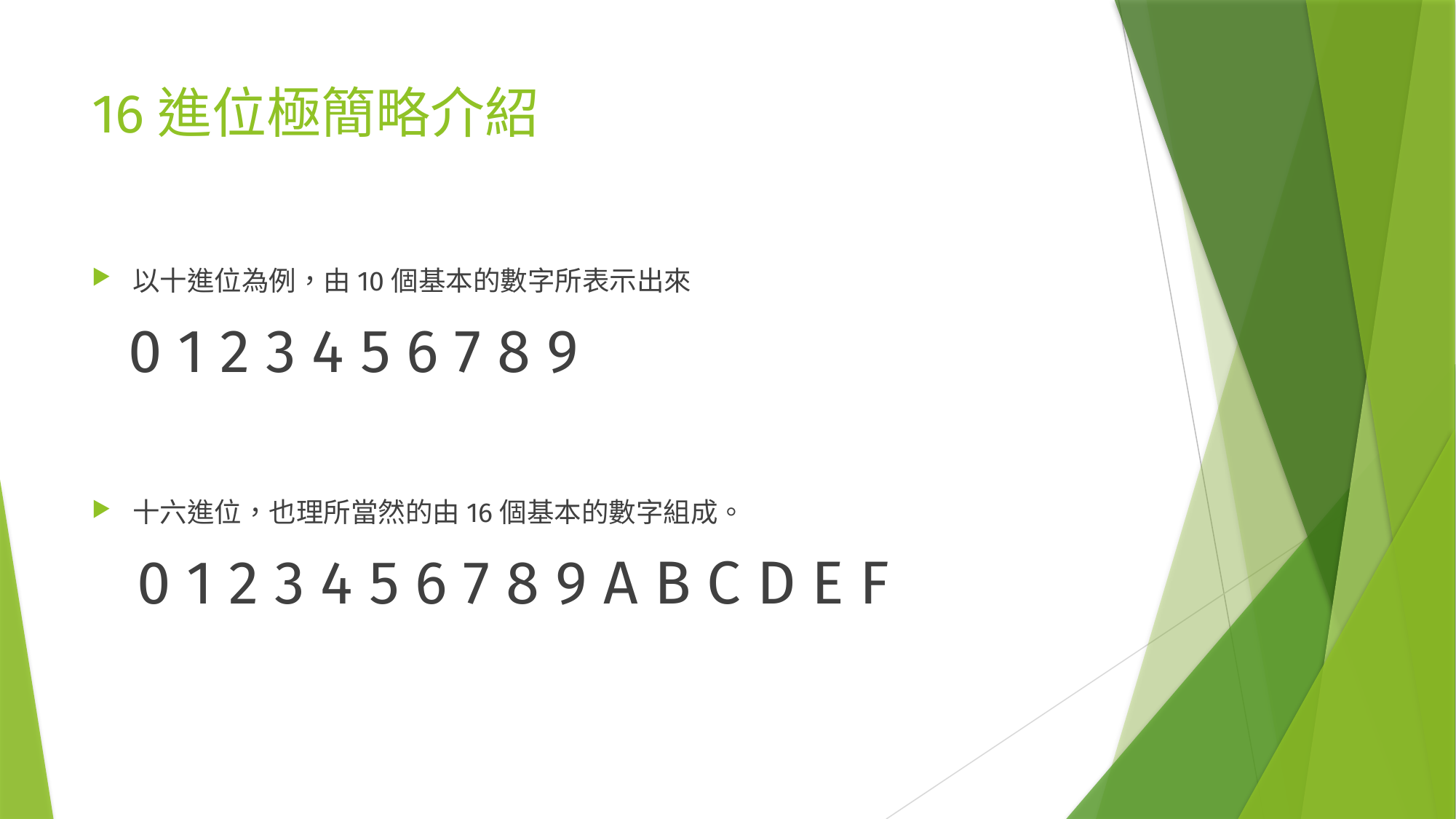

# 16進位極簡略介紹
以十進位為例，由10個基本的數字所表示出來
     0 1 2 3 4 5 6 7 8 9

十六進位，也理所當然的由16個基本的數字組成。
     0 1 2 3 4 5 6 7 8 9 A B C D E F